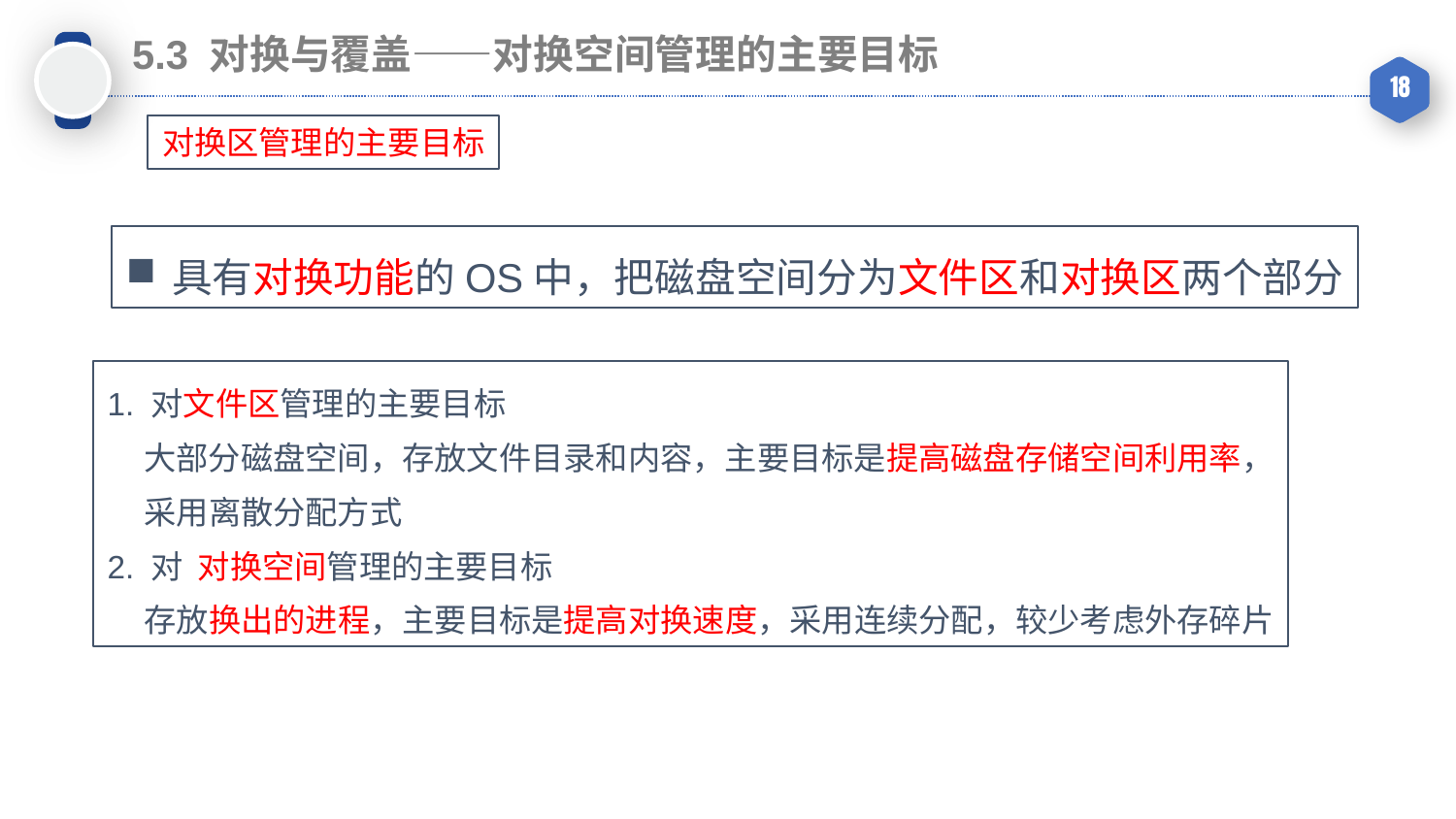

5.3 对换与覆盖——对换空间管理的主要目标
对换区管理的主要目标
具有对换功能的OS中，把磁盘空间分为文件区和对换区两个部分
1. 对文件区管理的主要目标
    大部分磁盘空间，存放文件目录和内容，主要目标是提高磁盘存储空间利用率，
    采用离散分配方式
2. 对  对换空间管理的主要目标
    存放换出的进程，主要目标是提高对换速度，采用连续分配，较少考虑外存碎片